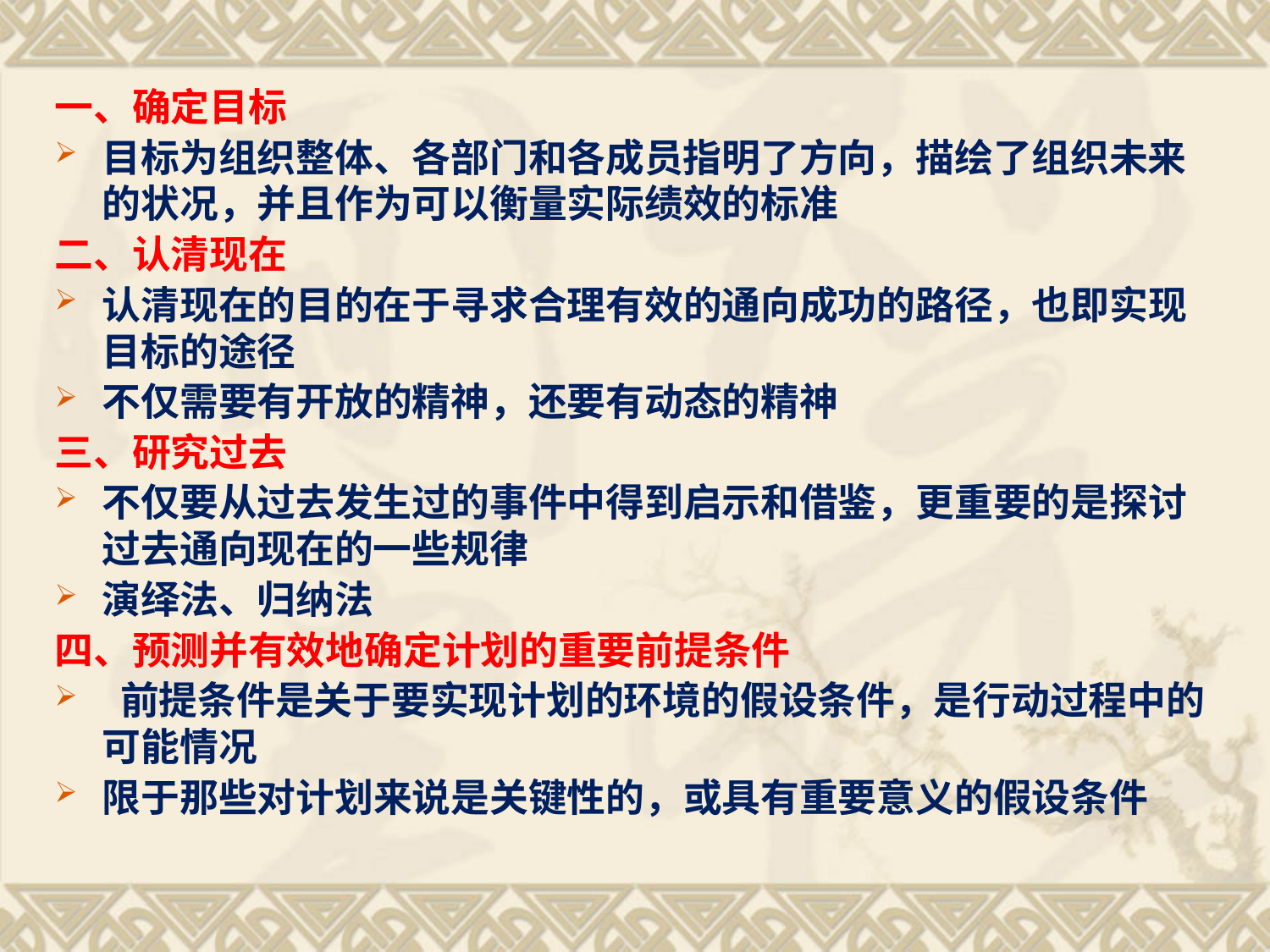

一、确定目标
目标为组织整体、各部门和各成员指明了方向，描绘了组织未来的状况，并且作为可以衡量实际绩效的标准
二、认清现在
认清现在的目的在于寻求合理有效的通向成功的路径，也即实现目标的途径
不仅需要有开放的精神，还要有动态的精神
三、研究过去
不仅要从过去发生过的事件中得到启示和借鉴，更重要的是探讨过去通向现在的一些规律
演绎法、归纳法
四、预测并有效地确定计划的重要前提条件
 前提条件是关于要实现计划的环境的假设条件，是行动过程中的可能情况
限于那些对计划来说是关键性的，或具有重要意义的假设条件